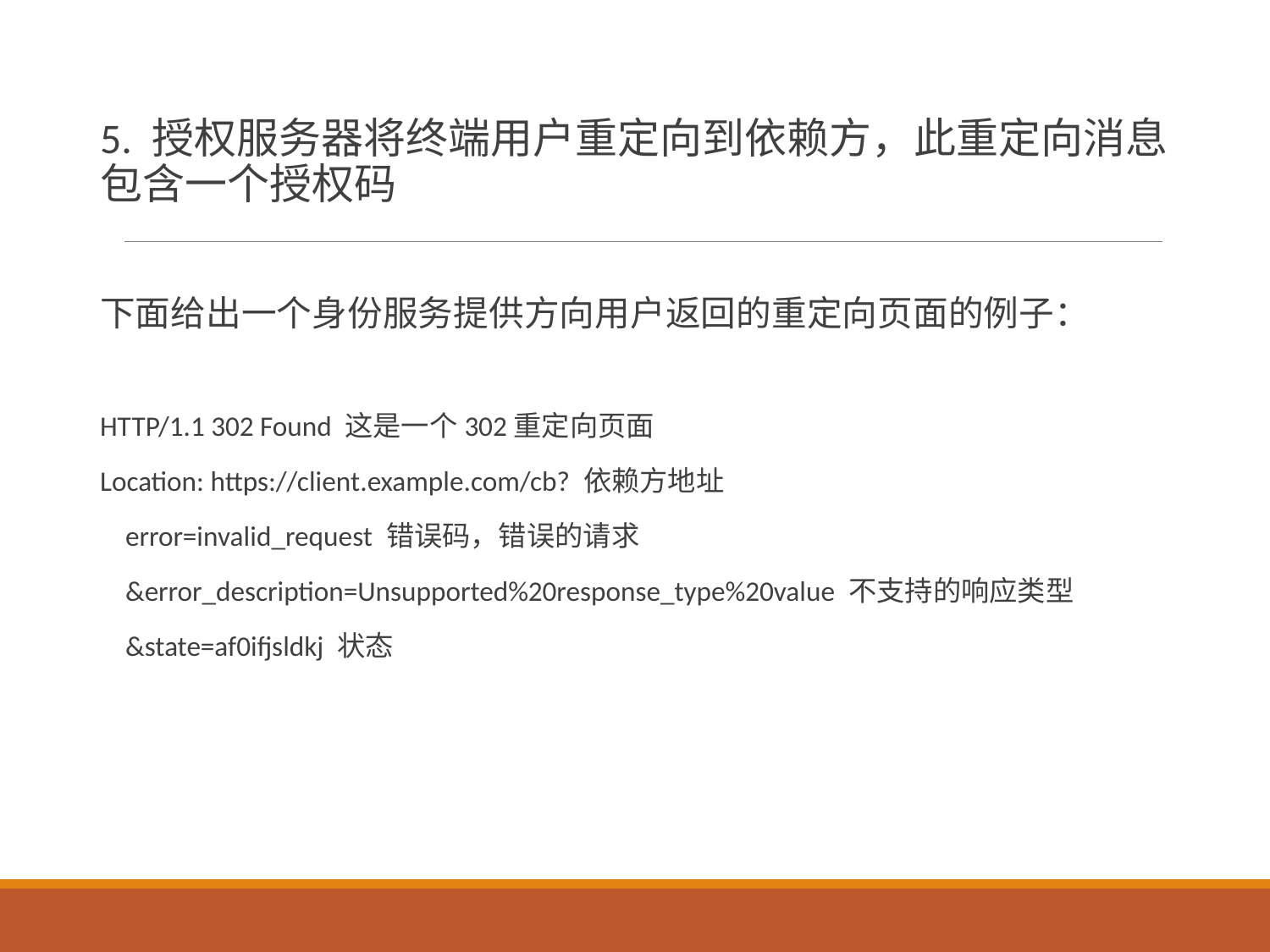

# 5. 授权服务器将终端用户重定向到依赖方，此重定向消息包含一个授权码

下面给出一个身份服务提供方向用户返回的重定向页面的例子：

HTTP/1.1 302 Found 这是一个302重定向页面
Location: https://client.example.com/cb? 依赖方地址
    error=invalid_request 错误码，错误的请求
    &error_description=Unsupported%20response_type%20value 不支持的响应类型
    &state=af0ifjsldkj 状态